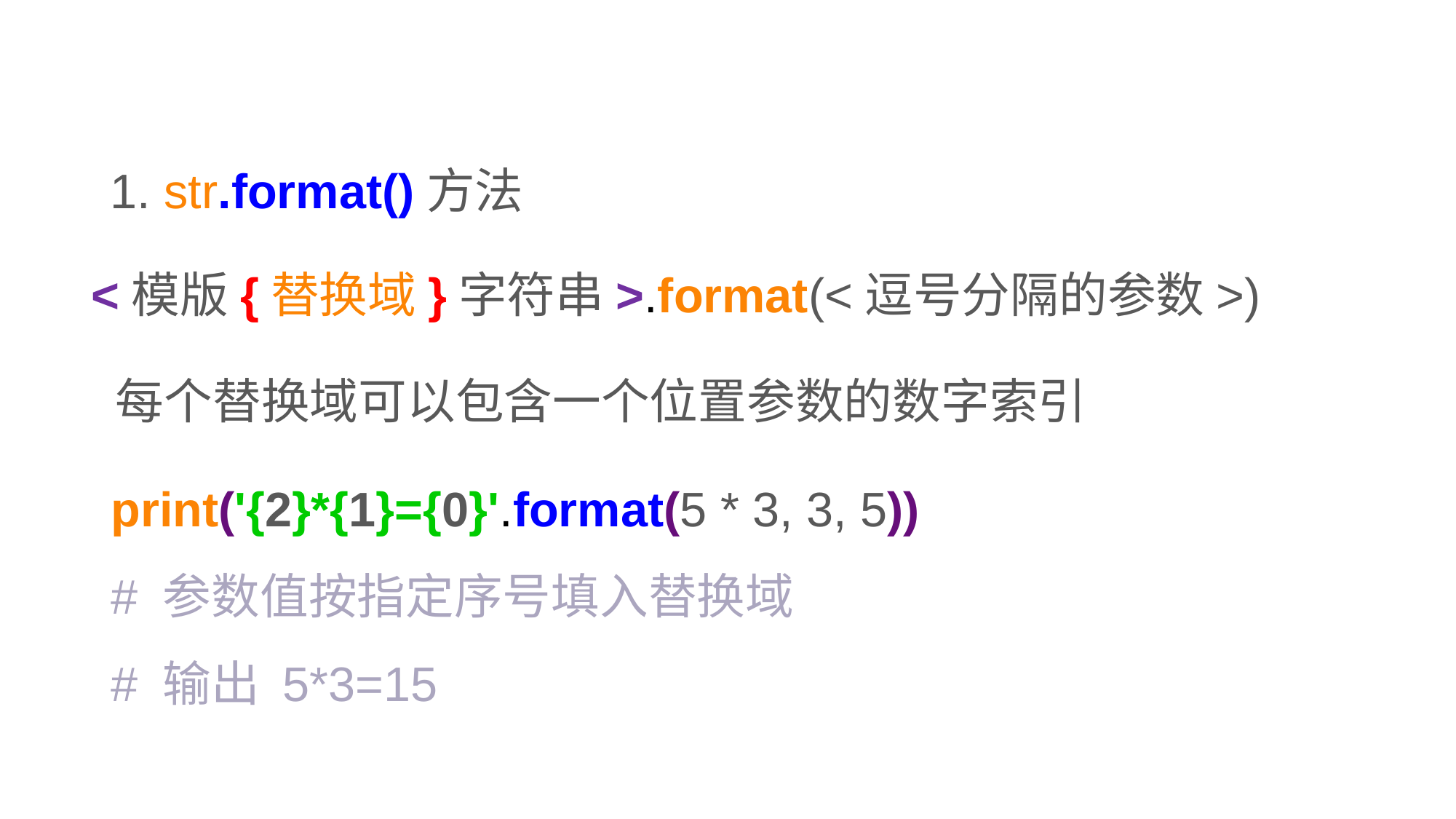

1. str.format()方法
<模版{替换域}字符串>.format(<逗号分隔的参数>)
<模版字符串>.format(<逗号分隔的参数>)
每个替换域可以包含一个位置参数的数字索引
print('{2}*{1}={0}'.format(5 * 3, 3, 5))
# 参数值按指定序号填入替换域
# 输出 5*3=15